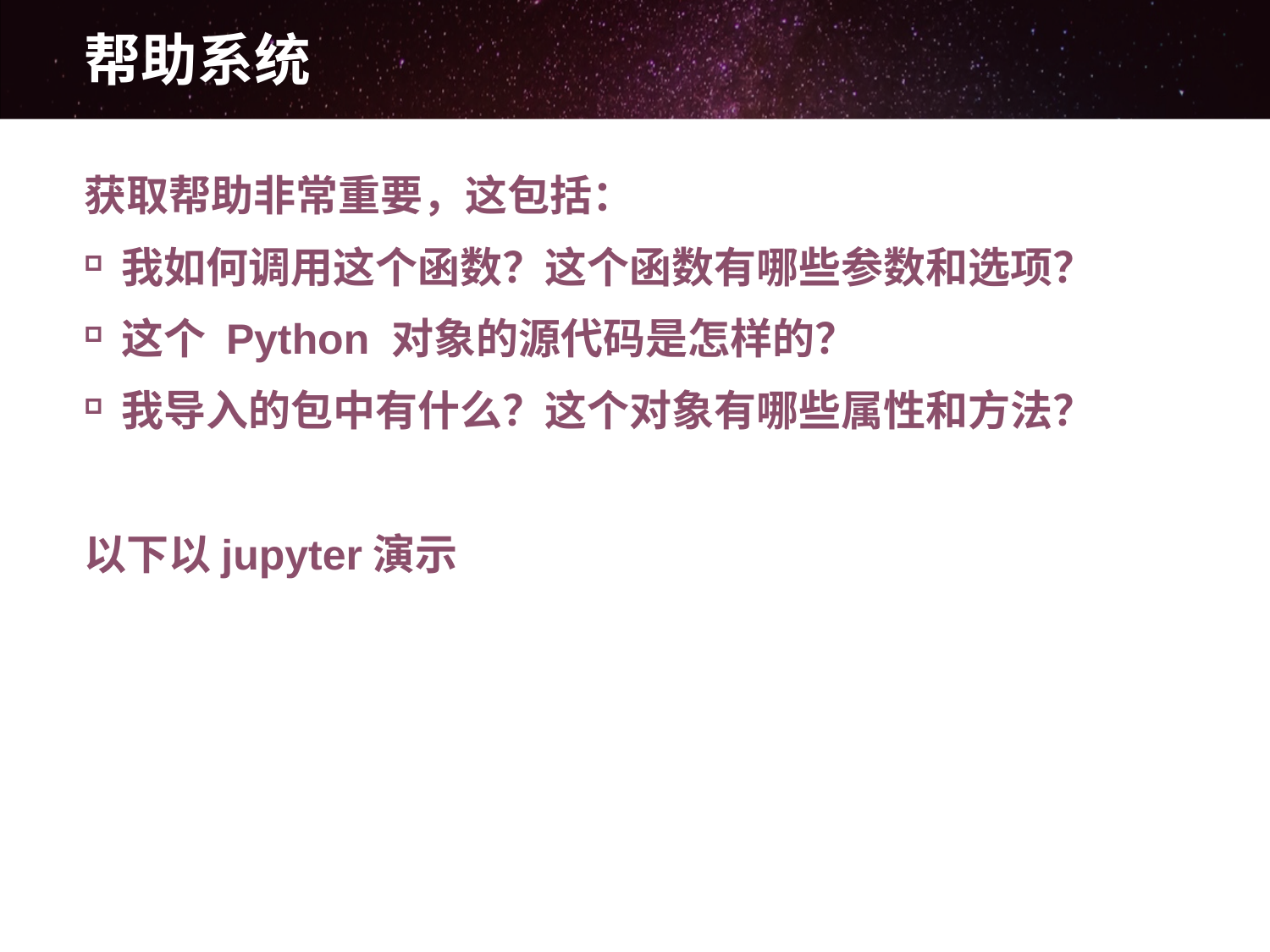

# 帮助系统
获取帮助非常重要，这包括：
我如何调用这个函数？这个函数有哪些参数和选项？
这个 Python 对象的源代码是怎样的？
我导入的包中有什么？这个对象有哪些属性和方法？

以下以jupyter演示